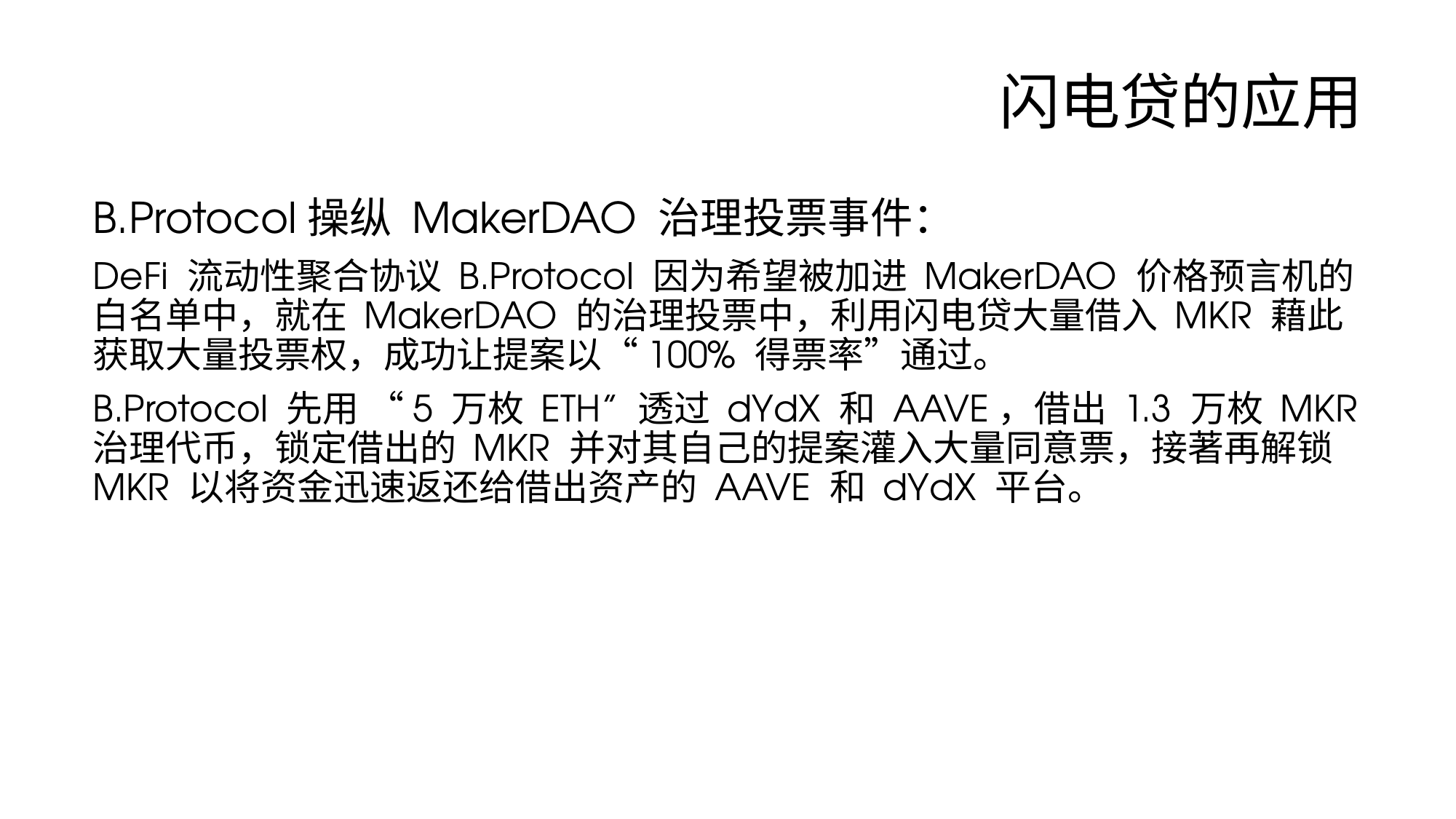

# 闪电贷的应用
B.Protocol操纵 MakerDAO 治理投票事件：
DeFi 流动性聚合协议 B.Protocol 因为希望被加进 MakerDAO 价格预言机的白名单中，就在 MakerDAO 的治理投票中，利用闪电贷大量借入 MKR 藉此获取大量投票权，成功让提案以“100% 得票率”通过。
B.Protocol 先用 “5 万枚 ETH” 透过 dYdX 和 AAVE，借出 1.3 万枚 MKR 治理代币，锁定借出的 MKR 并对其自己的提案灌入大量同意票，接著再解锁 MKR 以将资金迅速返还给借出资产的 AAVE 和 dYdX 平台。